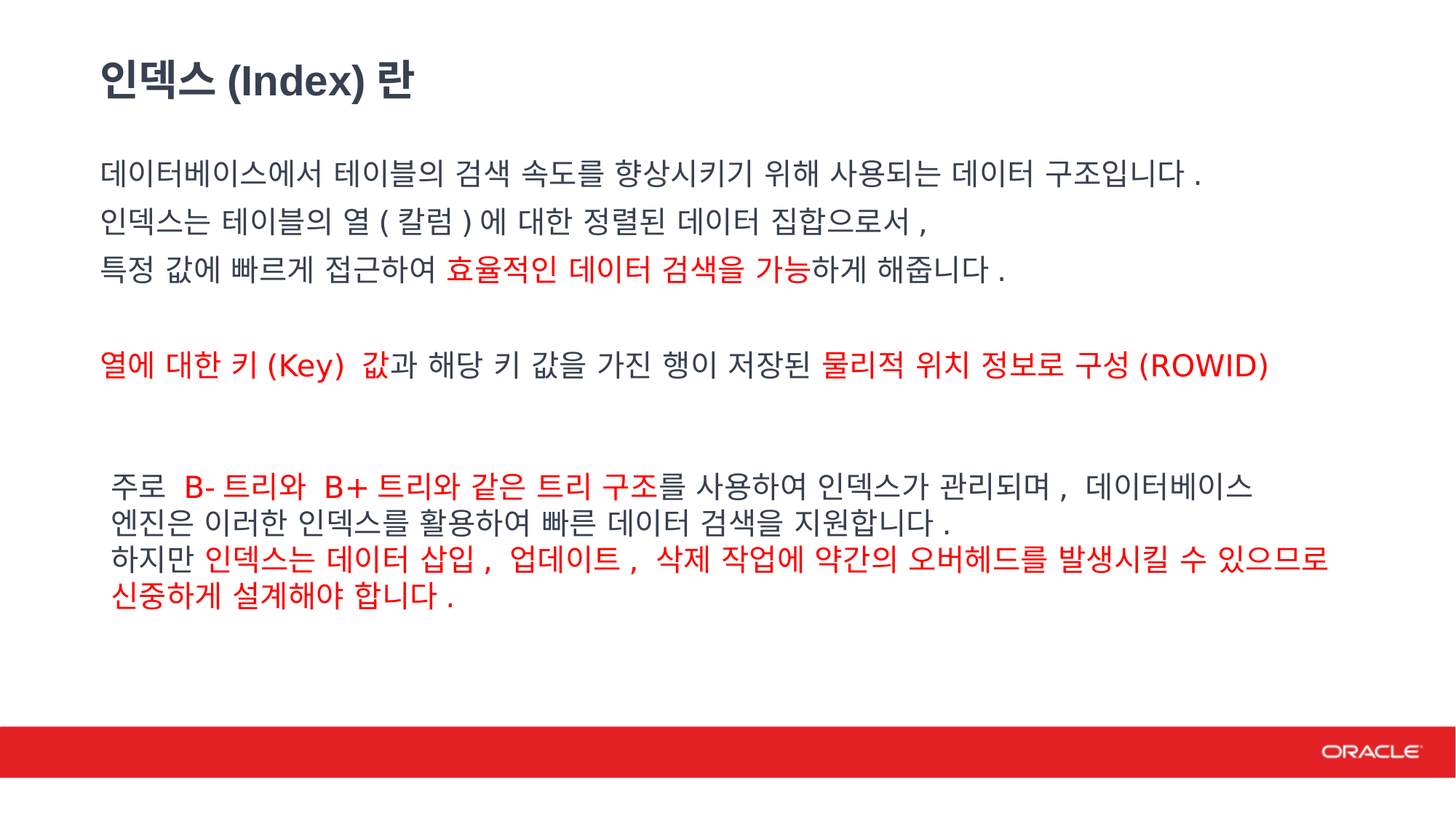

# 인덱스(Index)란
데이터베이스에서 테이블의 검색 속도를 향상시키기 위해 사용되는 데이터 구조입니다.
인덱스는 테이블의 열(칼럼)에 대한 정렬된 데이터 집합으로서,
특정 값에 빠르게 접근하여 효율적인 데이터 검색을 가능하게 해줍니다.

열에 대한 키(Key) 값과 해당 키 값을 가진 행이 저장된 물리적 위치 정보로 구성(ROWID)
주로 B-트리와 B+트리와 같은 트리 구조를 사용하여 인덱스가 관리되며, 데이터베이스 엔진은 이러한 인덱스를 활용하여 빠른 데이터 검색을 지원합니다.
하지만 인덱스는 데이터 삽입, 업데이트, 삭제 작업에 약간의 오버헤드를 발생시킬 수 있으므로 신중하게 설계해야 합니다.